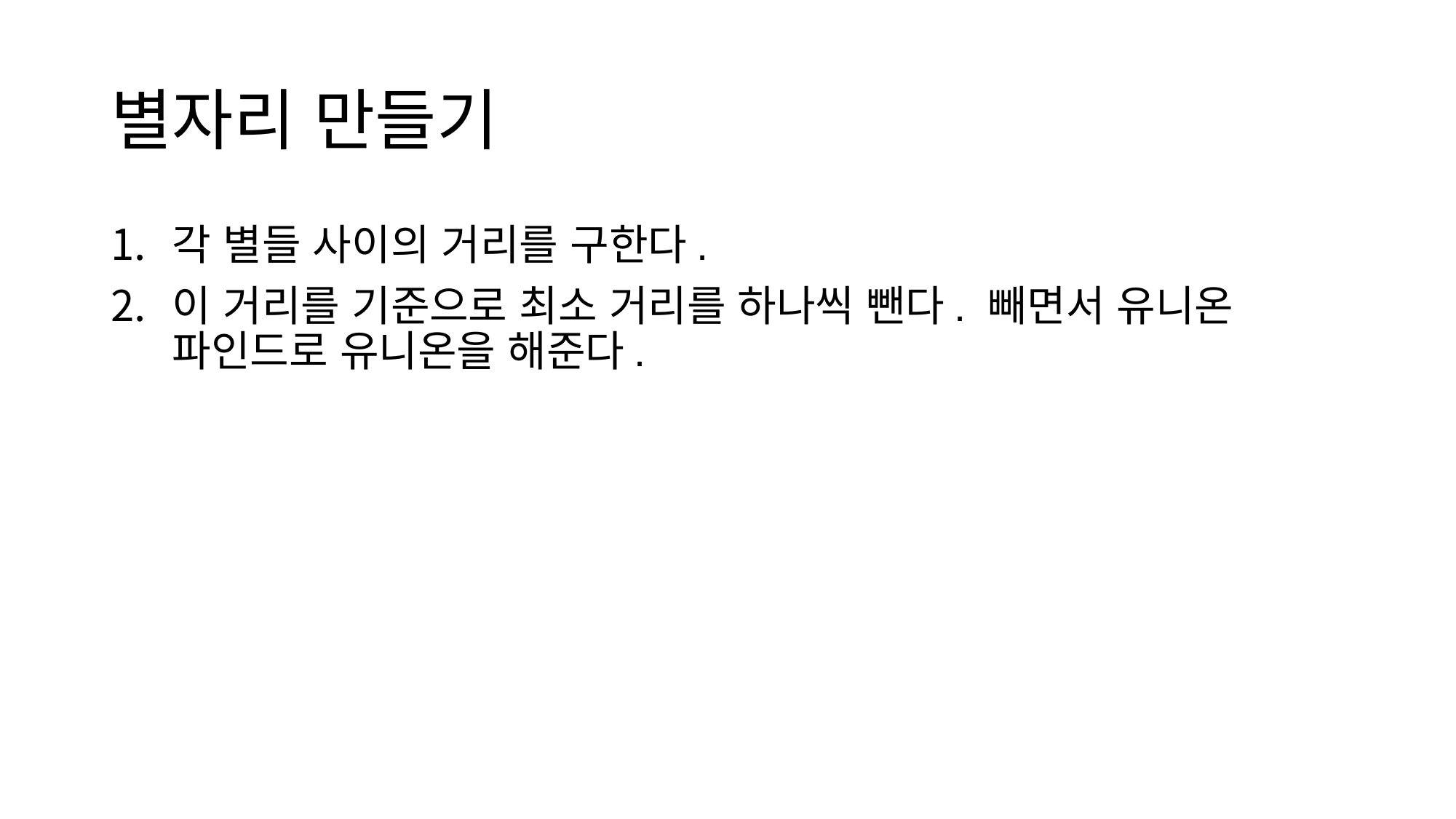

# 별자리 만들기
각 별들 사이의 거리를 구한다.
이 거리를 기준으로 최소 거리를 하나씩 뺀다. 빼면서 유니온 파인드로 유니온을 해준다.